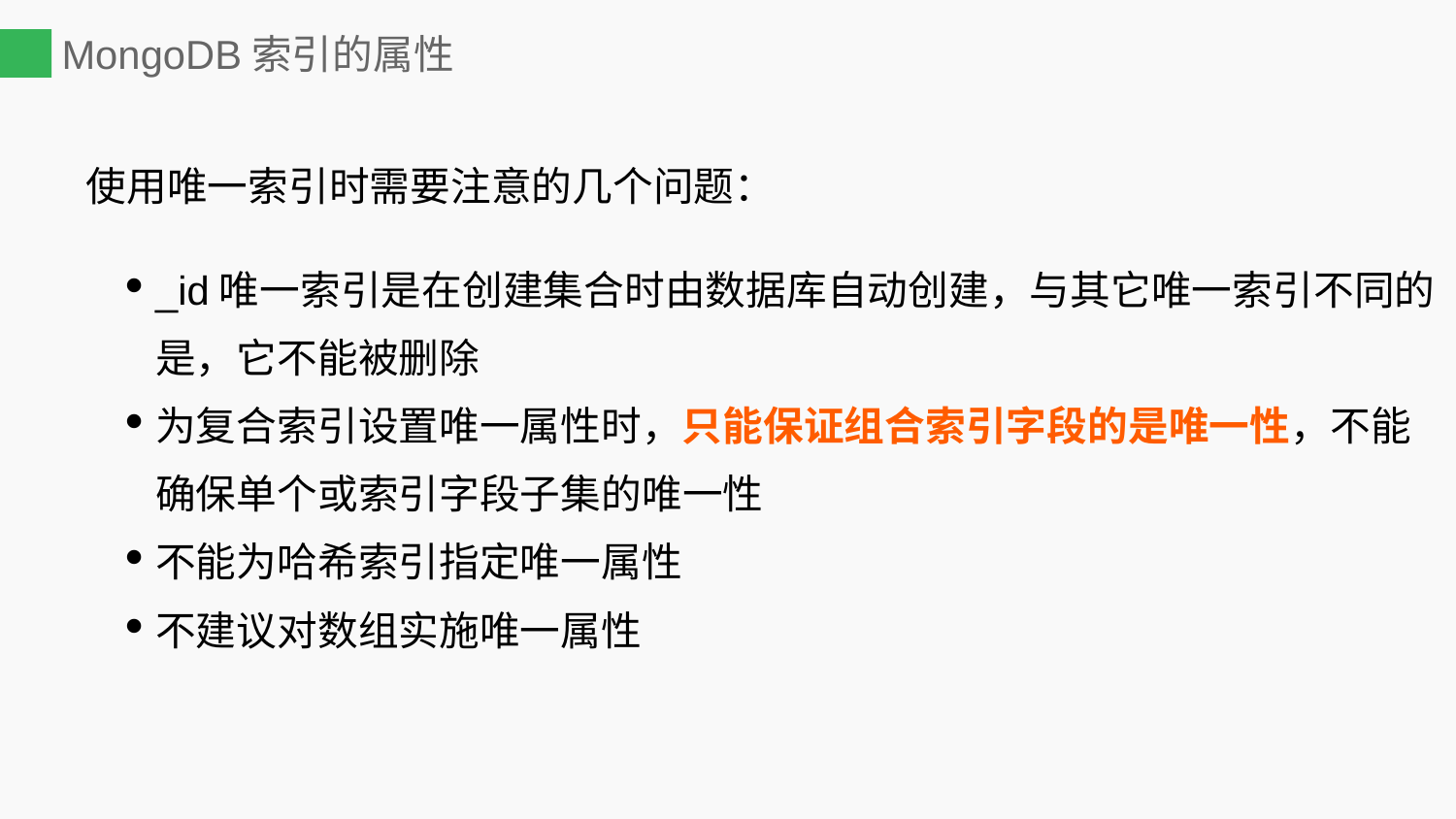

# MongoDB索引的属性
使用唯一索引时需要注意的几个问题：

_id唯一索引是在创建集合时由数据库自动创建，与其它唯一索引不同的是，它不能被删除
为复合索引设置唯一属性时，只能保证组合索引字段的是唯一性，不能确保单个或索引字段子集的唯一性
不能为哈希索引指定唯一属性
不建议对数组实施唯一属性